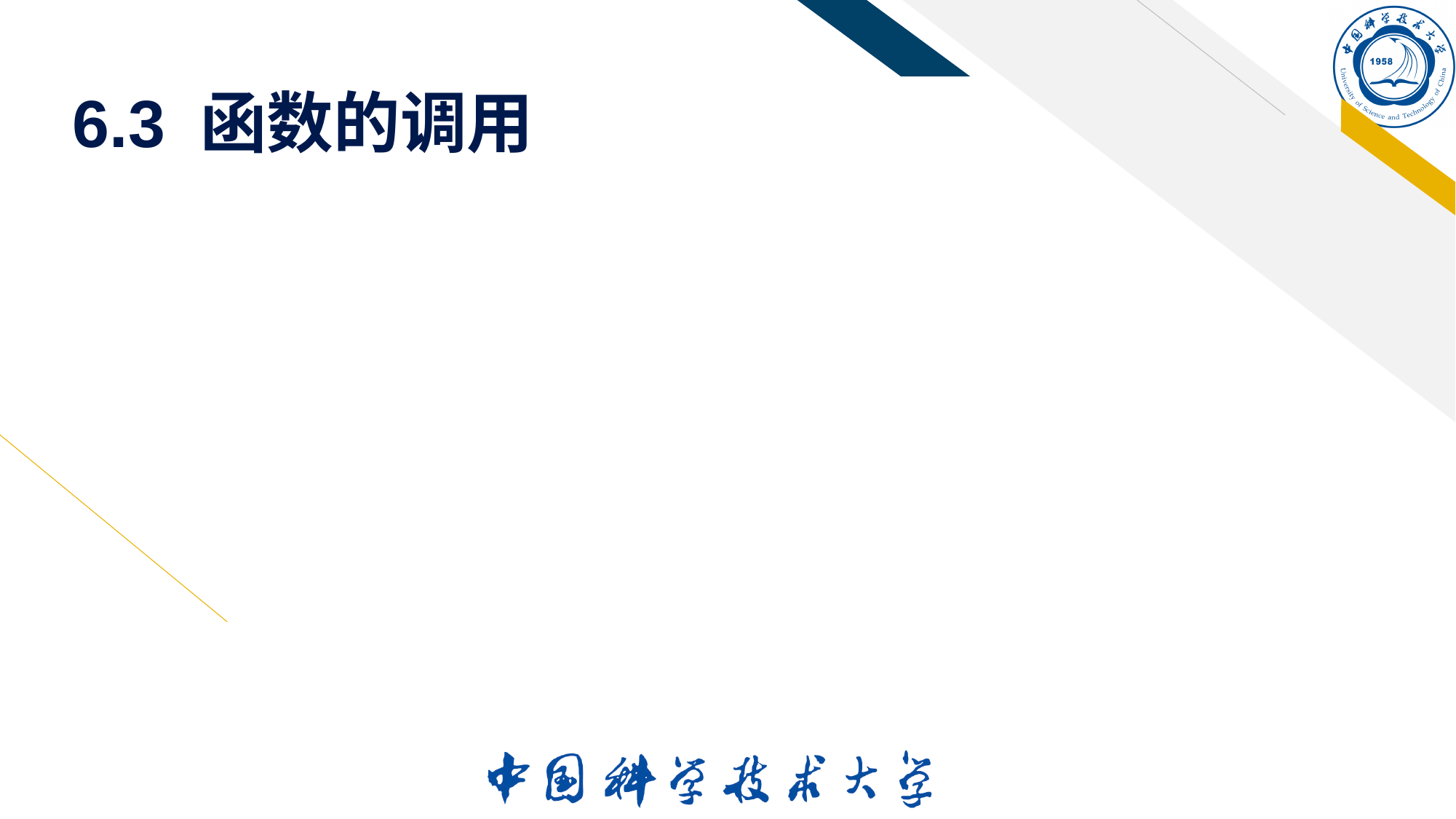

# 6.3 函数的调用
4  return语句
形式
 return;
 return expression;
功能
函数返回语句, 结束函数调用，返回到主调函数
如果需要，还可以带回函数返回值